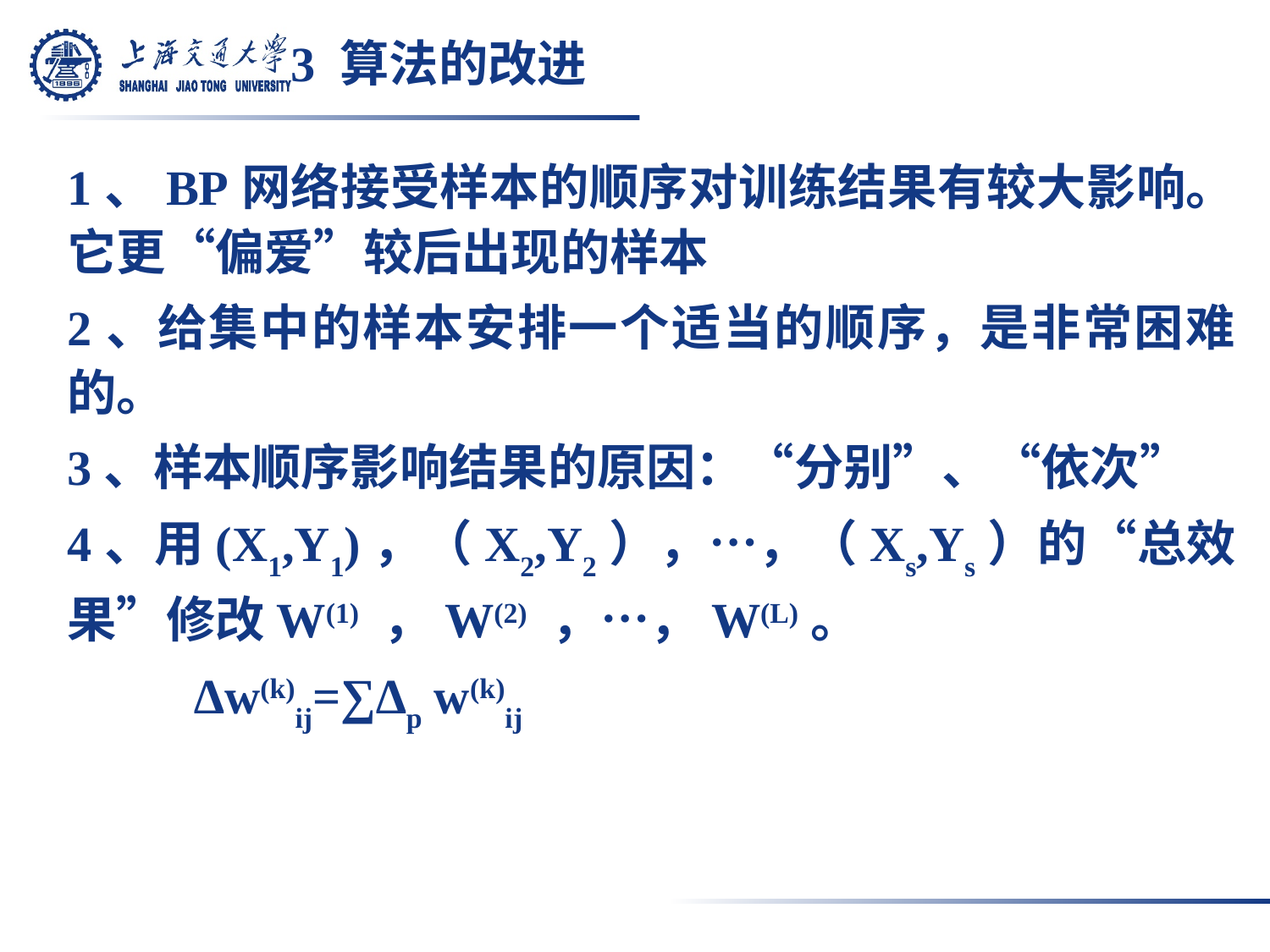

# 3 算法的改进
1、BP网络接受样本的顺序对训练结果有较大影响。它更“偏爱”较后出现的样本
2、给集中的样本安排一个适当的顺序，是非常困难的。
3、样本顺序影响结果的原因：“分别”、“依次”
4、用(X1,Y1)，（X2,Y2），…，（Xs,Ys）的“总效果”修改W(1) ，W(2) ，…，W(L)。
	∆w(k)ij=∑∆p w(k)ij